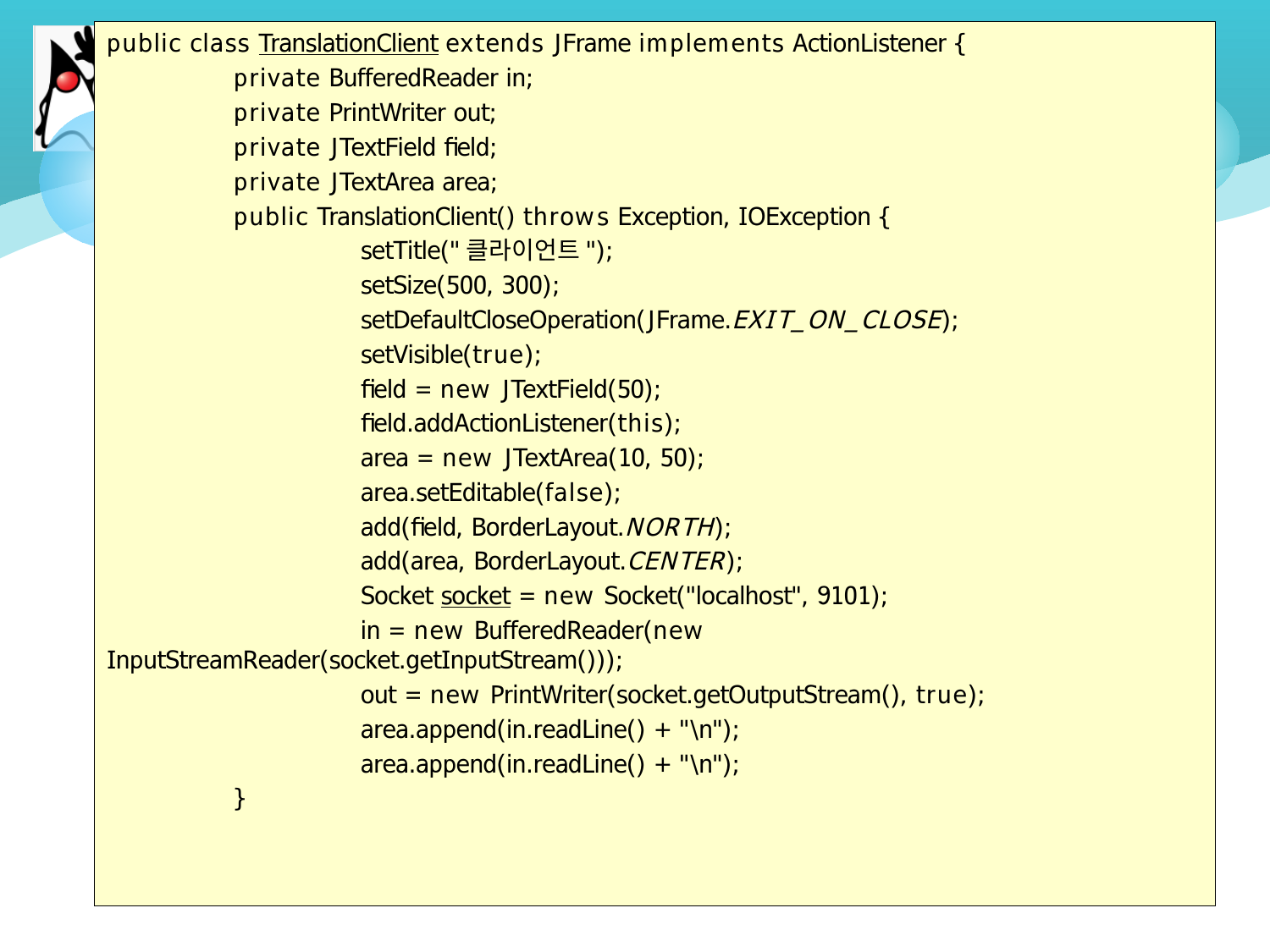

# SOLUTION
public class TranslationClient extends JFrame implements ActionListener {
	private BufferedReader in;
	private PrintWriter out;
	private JTextField field;
	private JTextArea area;
	public TranslationClient() throws Exception, IOException {
		setTitle("클라이언트");
		setSize(500, 300);
		setDefaultCloseOperation(JFrame.EXIT_ON_CLOSE);
		setVisible(true);
		field = new JTextField(50);
		field.addActionListener(this);
		area = new JTextArea(10, 50);
		area.setEditable(false);
		add(field, BorderLayout.NORTH);
		add(area, BorderLayout.CENTER);
		Socket socket = new Socket("localhost", 9101);
		in = new BufferedReader(new InputStreamReader(socket.getInputStream()));
		out = new PrintWriter(socket.getOutputStream(), true);
		area.append(in.readLine() + "\n");
		area.append(in.readLine() + "\n");
	}